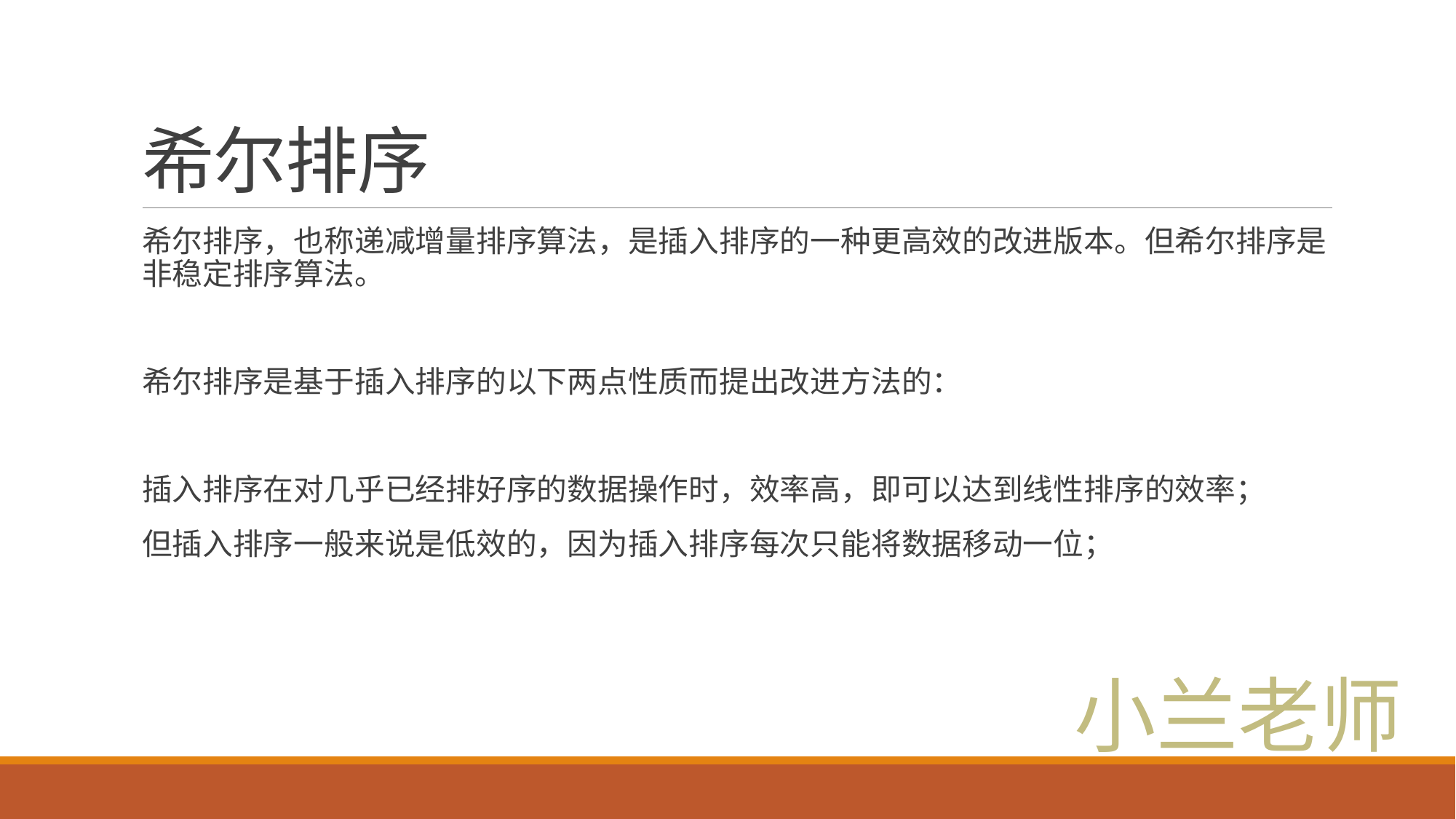

# 希尔排序
希尔排序，也称递减增量排序算法，是插入排序的一种更高效的改进版本。但希尔排序是非稳定排序算法。

希尔排序是基于插入排序的以下两点性质而提出改进方法的：

插入排序在对几乎已经排好序的数据操作时，效率高，即可以达到线性排序的效率；
但插入排序一般来说是低效的，因为插入排序每次只能将数据移动一位；